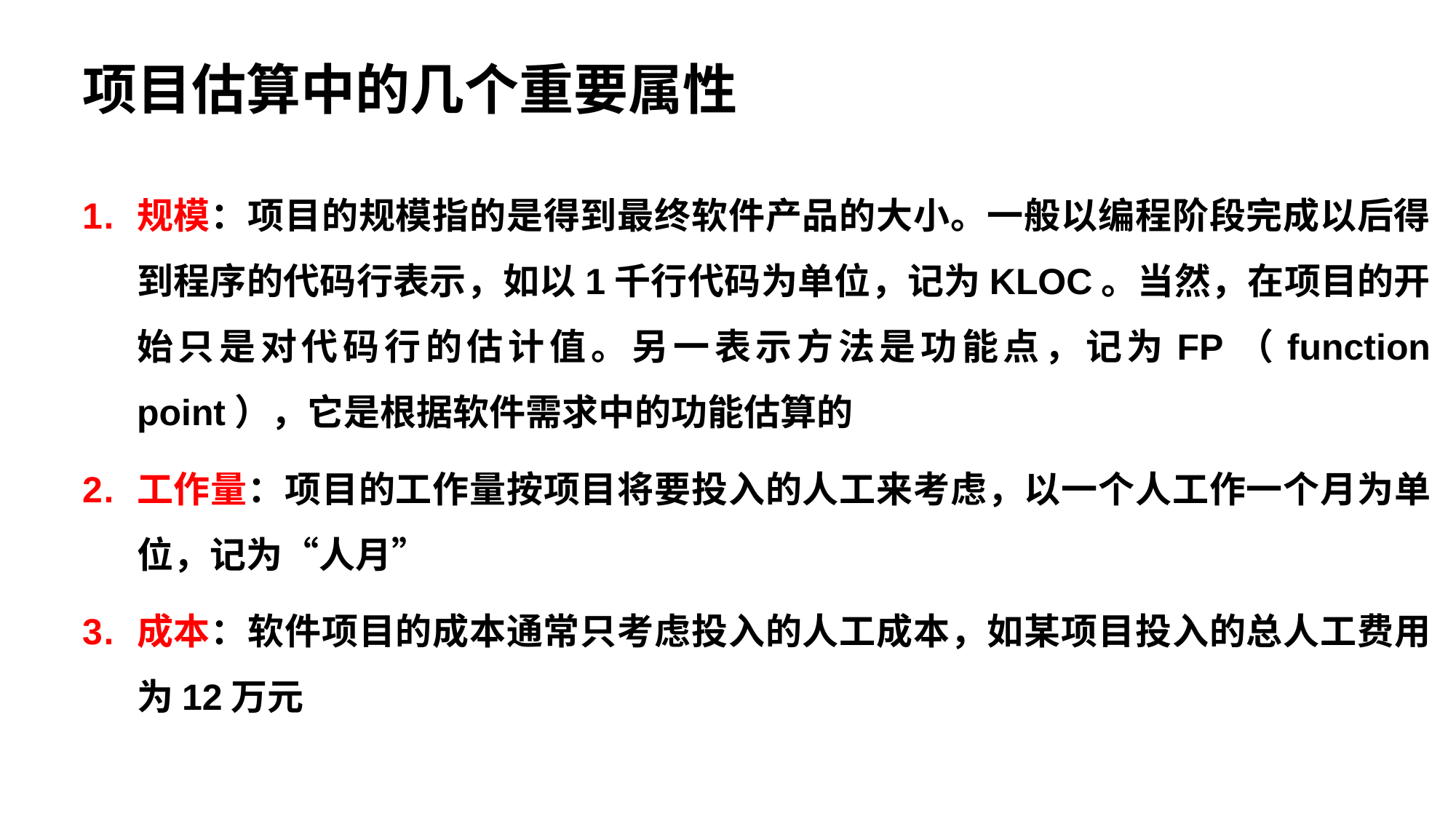

项目估算中的几个重要属性
规模：项目的规模指的是得到最终软件产品的大小。一般以编程阶段完成以后得到程序的代码行表示，如以1千行代码为单位，记为KLOC。当然，在项目的开始只是对代码行的估计值。另一表示方法是功能点，记为FP（function point），它是根据软件需求中的功能估算的
工作量：项目的工作量按项目将要投入的人工来考虑，以一个人工作一个月为单位，记为“人月”
成本：软件项目的成本通常只考虑投入的人工成本，如某项目投入的总人工费用为12万元